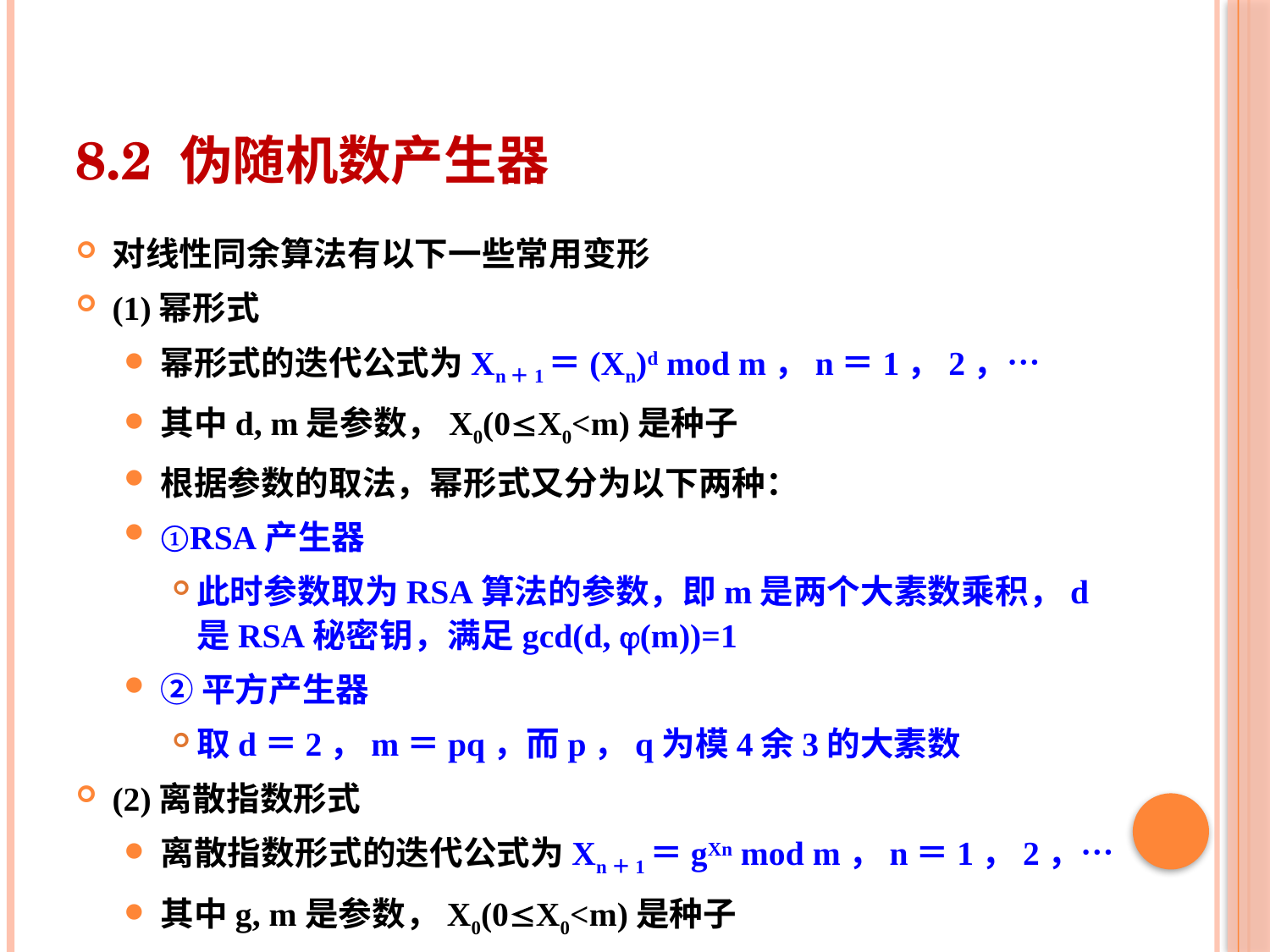

# 8.2 伪随机数产生器
对线性同余算法有以下一些常用变形
(1)幂形式
幂形式的迭代公式为Xn＋1＝(Xn)d mod m，n＝1，2，…
其中d, m是参数，X0(0≤X0<m)是种子
根据参数的取法，幂形式又分为以下两种：
①RSA产生器
此时参数取为RSA算法的参数，即m是两个大素数乘积，d是RSA秘密钥，满足gcd(d, ϕ(m))=1
②平方产生器
取d＝2，m＝pq，而p，q为模4余3的大素数
(2)离散指数形式
离散指数形式的迭代公式为Xn＋1＝gXn mod m，n＝1，2，…
其中g, m是参数，X0(0≤X0<m)是种子